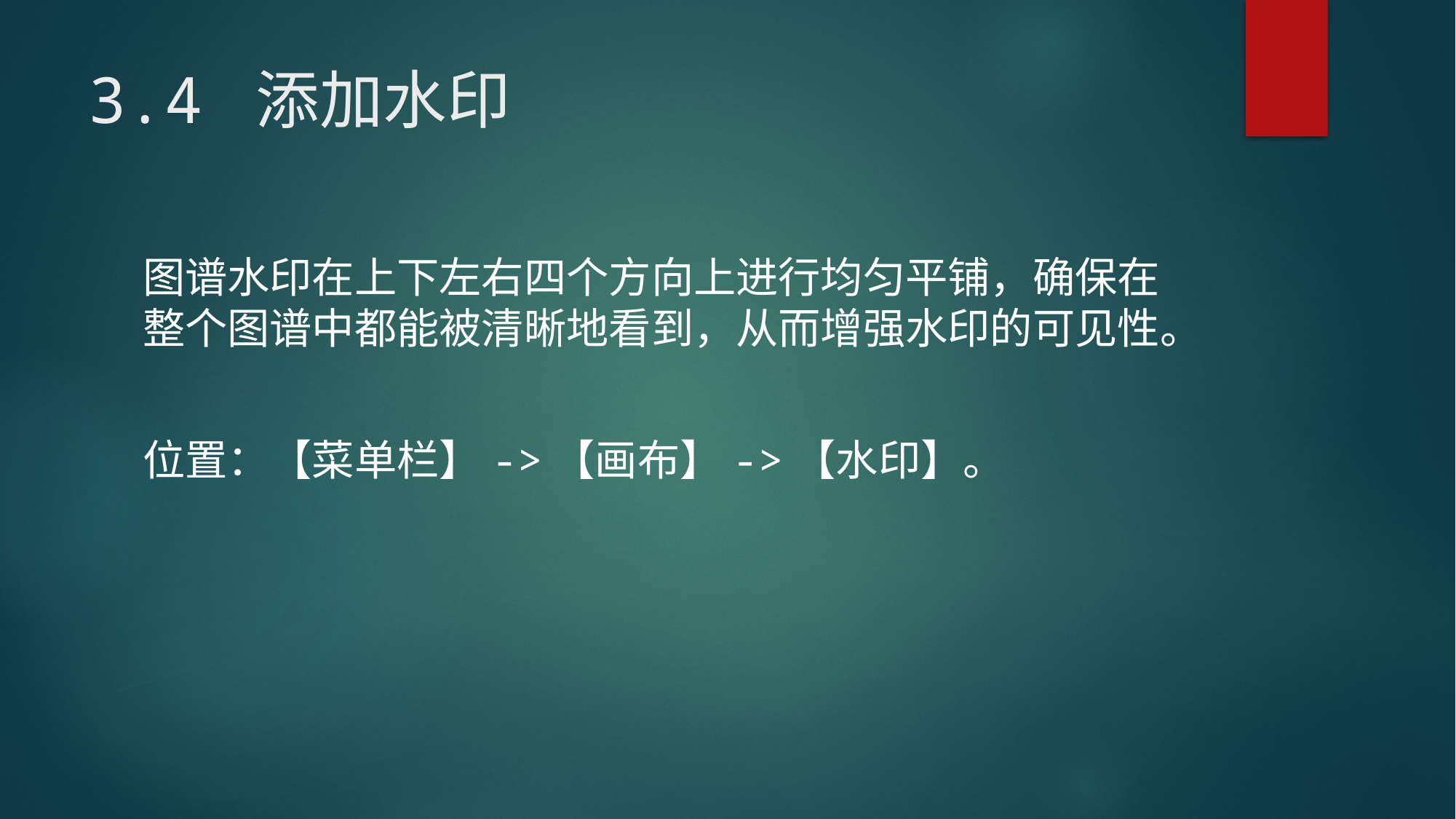

# 3.4 添加水印
图谱水印在上下左右四个方向上进行均匀平铺，确保在整个图谱中都能被清晰地看到，从而增强水印的可见性。

位置：【菜单栏】->【画布】->【水印】。